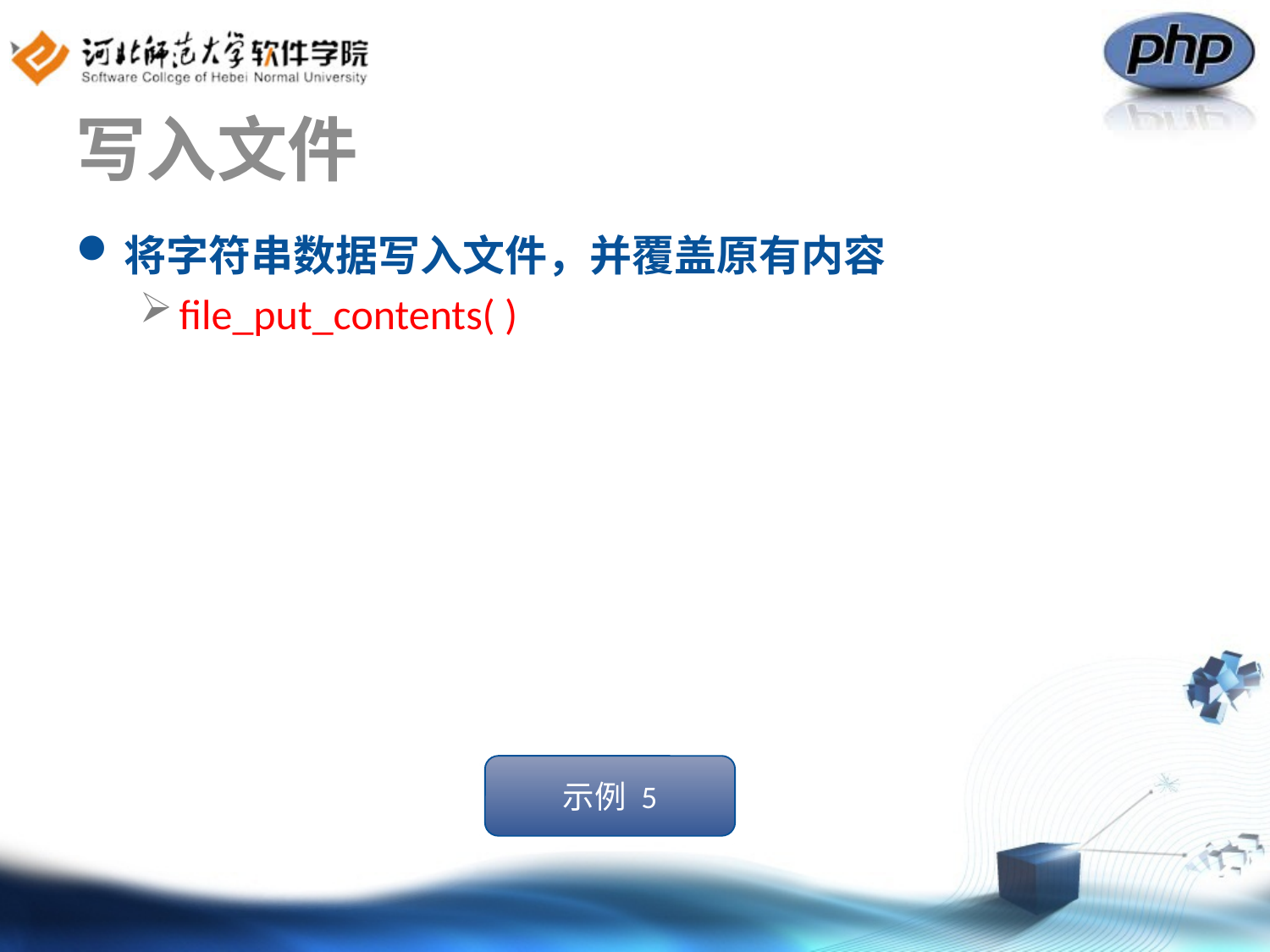

# 写入文件
将字符串数据写入文件，并覆盖原有内容
file_put_contents( )

示例 5